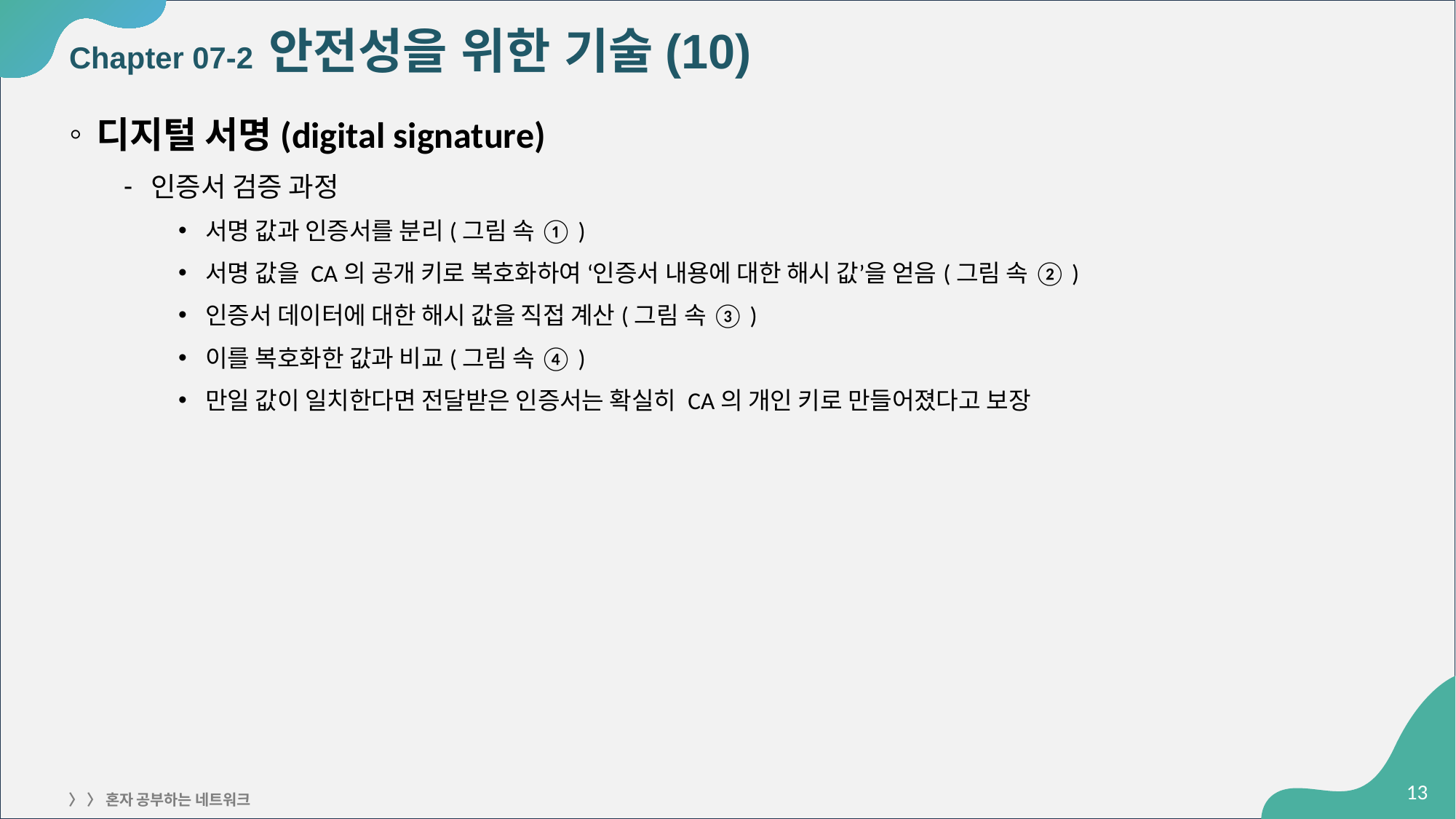

# Chapter 07-2 안전성을 위한 기술(10)
디지털 서명(digital signature)
인증서 검증 과정
서명 값과 인증서를 분리(그림 속 ①)
서명 값을 CA의 공개 키로 복호화하여 ‘인증서 내용에 대한 해시 값’을 얻음(그림 속 ②)
인증서 데이터에 대한 해시 값을 직접 계산(그림 속 ③)
이를 복호화한 값과 비교(그림 속 ④)
만일 값이 일치한다면 전달받은 인증서는 확실히 CA의 개인 키로 만들어졌다고 보장
13
〉 〉 혼자 공부하는 네트워크